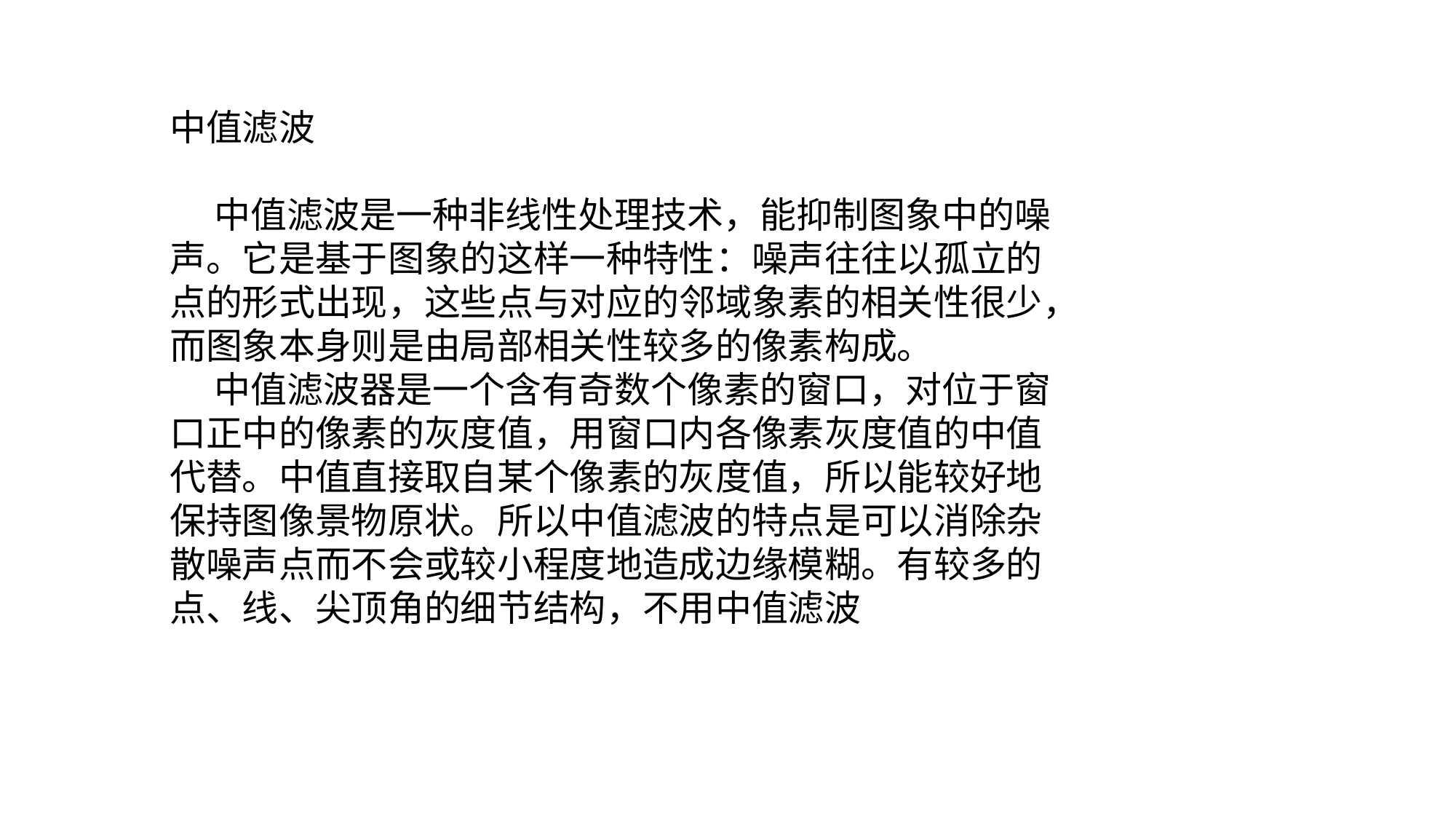

中值滤波
　 中值滤波是一种非线性处理技术，能抑制图象中的噪声。它是基于图象的这样一种特性：噪声往往以孤立的点的形式出现，这些点与对应的邻域象素的相关性很少，而图象本身则是由局部相关性较多的像素构成。
　 中值滤波器是一个含有奇数个像素的窗口，对位于窗口正中的像素的灰度值，用窗口内各像素灰度值的中值代替。中值直接取自某个像素的灰度值，所以能较好地保持图像景物原状。所以中值滤波的特点是可以消除杂散噪声点而不会或较小程度地造成边缘模糊。有较多的点、线、尖顶角的细节结构，不用中值滤波